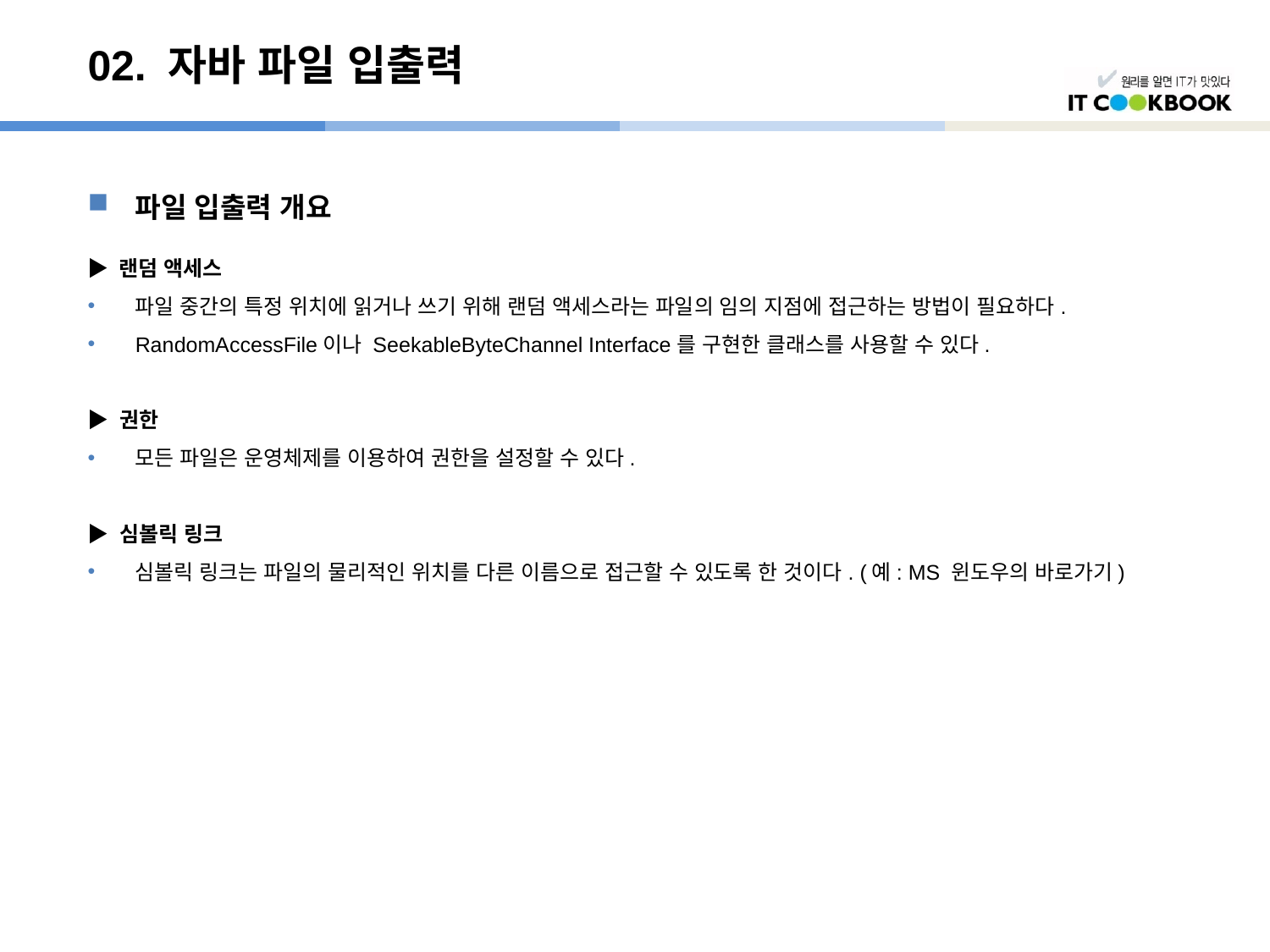

# 02. 자바 파일 입출력
파일 입출력 개요
▶ 랜덤 액세스
파일 중간의 특정 위치에 읽거나 쓰기 위해 랜덤 액세스라는 파일의 임의 지점에 접근하는 방법이 필요하다.
RandomAccessFile이나 SeekableByteChannel Interface를 구현한 클래스를 사용할 수 있다.

▶ 권한
모든 파일은 운영체제를 이용하여 권한을 설정할 수 있다.

▶ 심볼릭 링크
심볼릭 링크는 파일의 물리적인 위치를 다른 이름으로 접근할 수 있도록 한 것이다. (예: MS 윈도우의 바로가기)